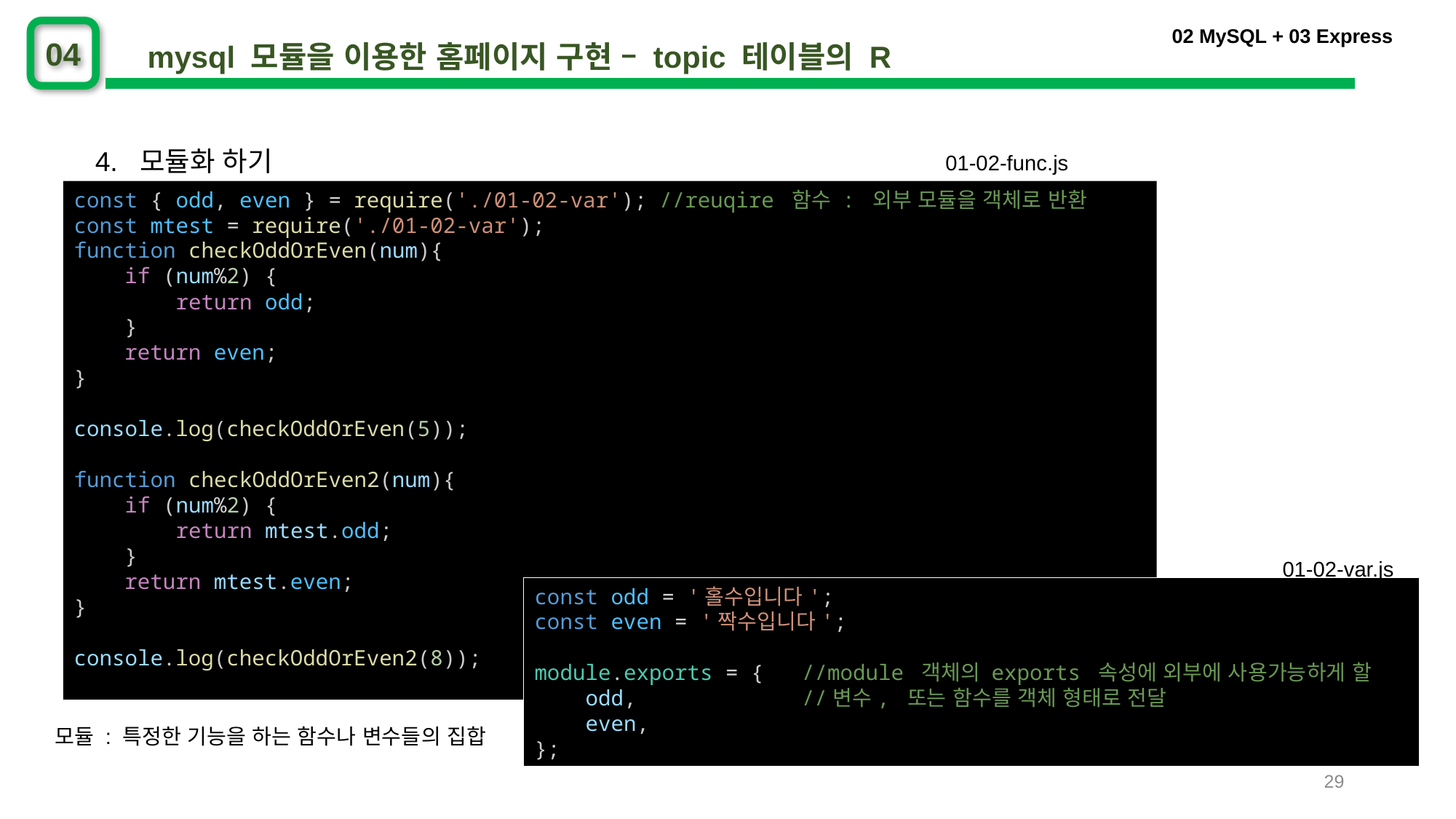

02 MySQL + 03 Express
04
mysql 모듈을 이용한 홈페이지 구현 – topic 테이블의 R

4.  모듈화 하기
01-02-func.js
const { odd, even } = require('./01-02-var'); //reuqire 함수 : 외부 모듈을 객체로 반환
const mtest = require('./01-02-var');
function checkOddOrEven(num){
    if (num%2) {
        return odd;
    }
    return even;
}
console.log(checkOddOrEven(5));
function checkOddOrEven2(num){
    if (num%2) {
        return mtest.odd;
    }
    return mtest.even;
}
console.log(checkOddOrEven2(8));
① home 디렉토리에 lib 폴더를 생성한다.
② 데이터 베이스 부분을 모듈로 옮긴다.
app.get(‘/’,~~~) 의 콜백함수의 내용을 모듈로 옮긴다. 모듈에 옮길 때는 객체화 한다.
①
③
⑥
01-02-var.js
const odd = '홀수입니다';
const even = '짝수입니다';
module.exports = {   //module 객체의 exports 속성에 외부에 사용가능하게 할
    odd,             //변수, 또는 함수를 객체 형태로 전달
    even,
};
 모듈 : 특정한 기능을 하는 함수나 변수들의 집합
29